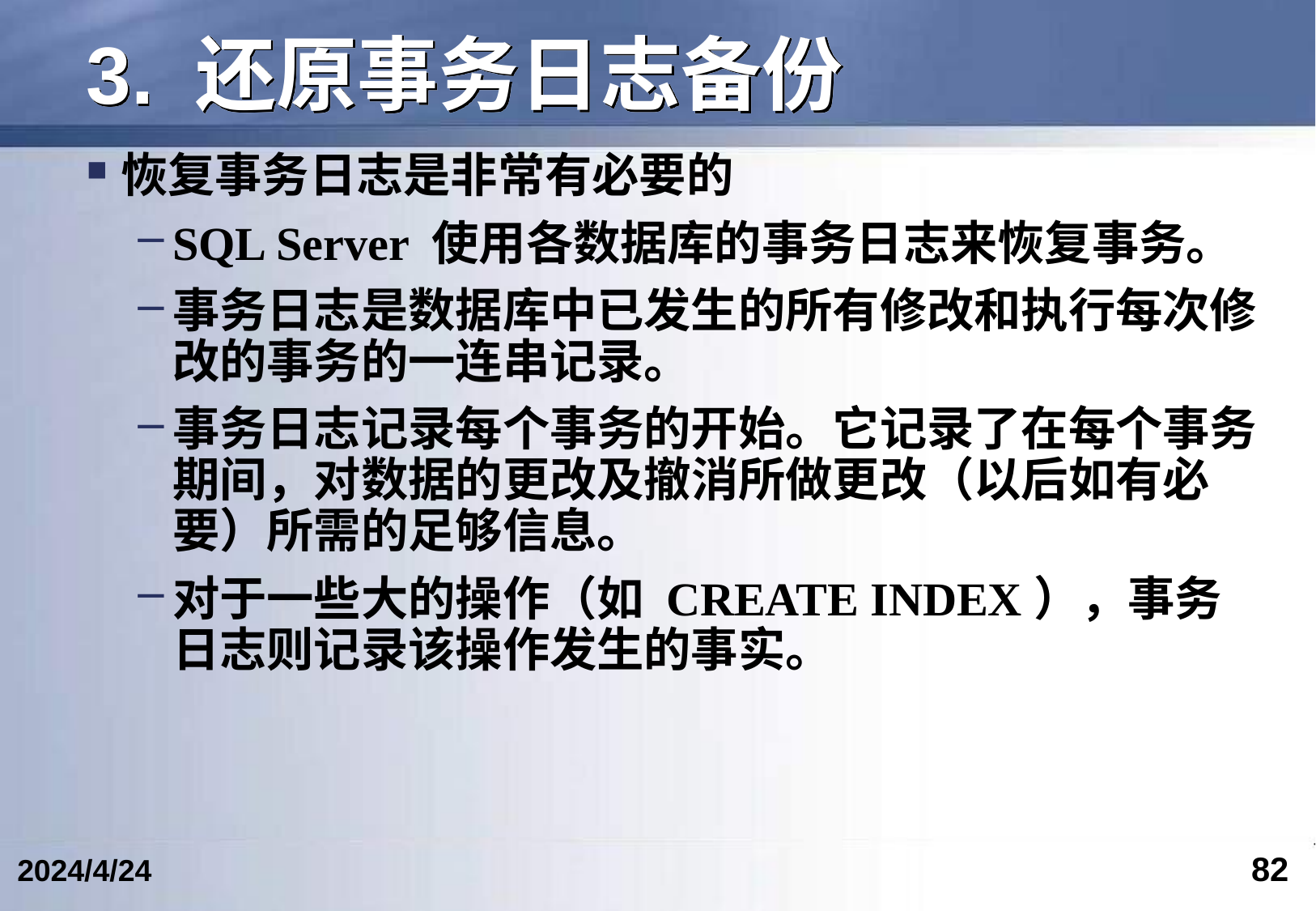

# 3. 还原事务日志备份
恢复事务日志是非常有必要的
SQL Server 使用各数据库的事务日志来恢复事务。
事务日志是数据库中已发生的所有修改和执行每次修改的事务的一连串记录。
事务日志记录每个事务的开始。它记录了在每个事务期间，对数据的更改及撤消所做更改（以后如有必要）所需的足够信息。
对于一些大的操作（如 CREATE INDEX），事务日志则记录该操作发生的事实。
82
2024/4/24